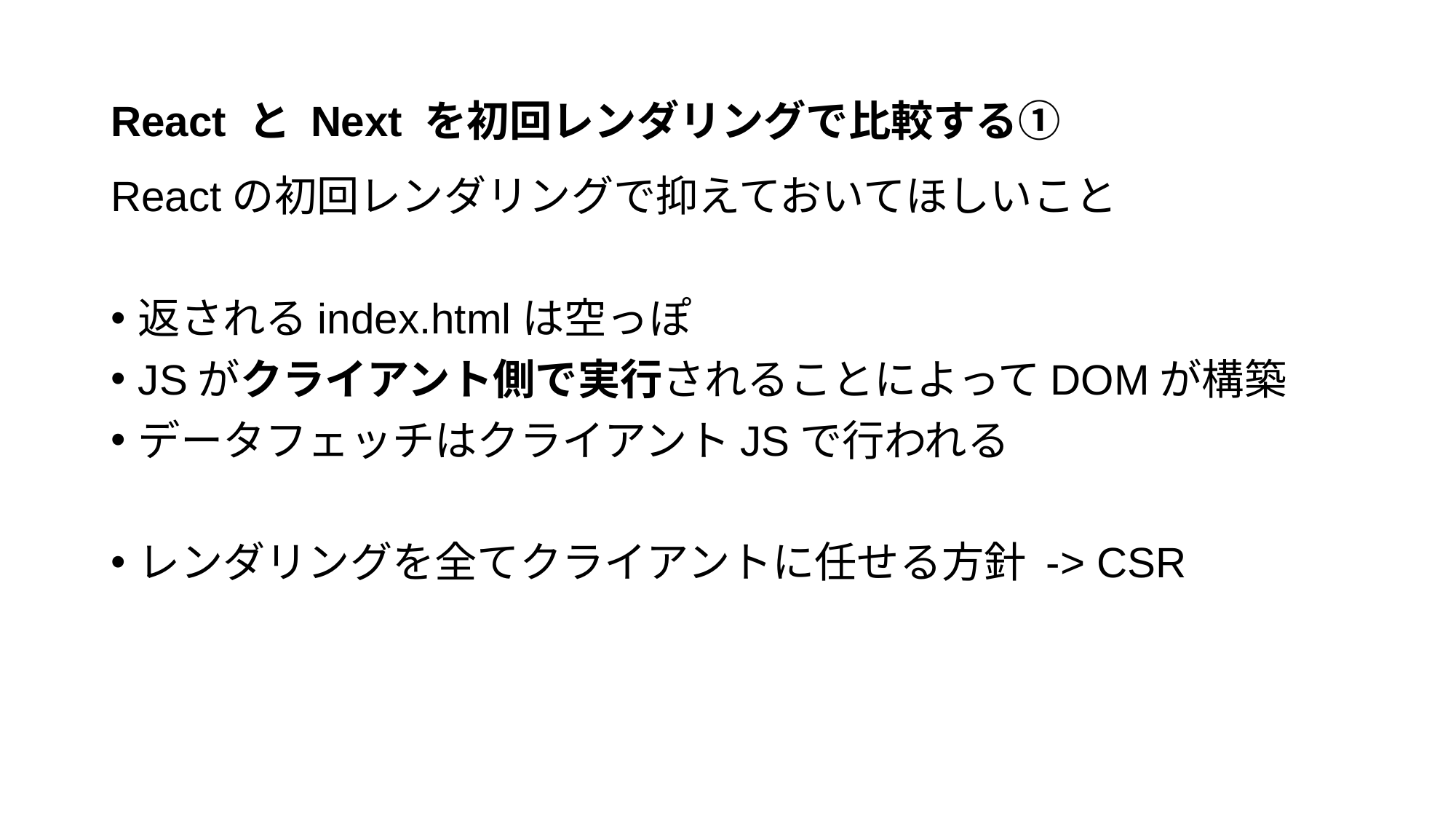

# React と Next を初回レンダリングで比較する①
Reactの初回レンダリングで抑えておいてほしいこと

返されるindex.htmlは空っぽ
JSがクライアント側で実行されることによってDOMが構築
データフェッチはクライアントJSで行われる

レンダリングを全てクライアントに任せる方針 -> CSR